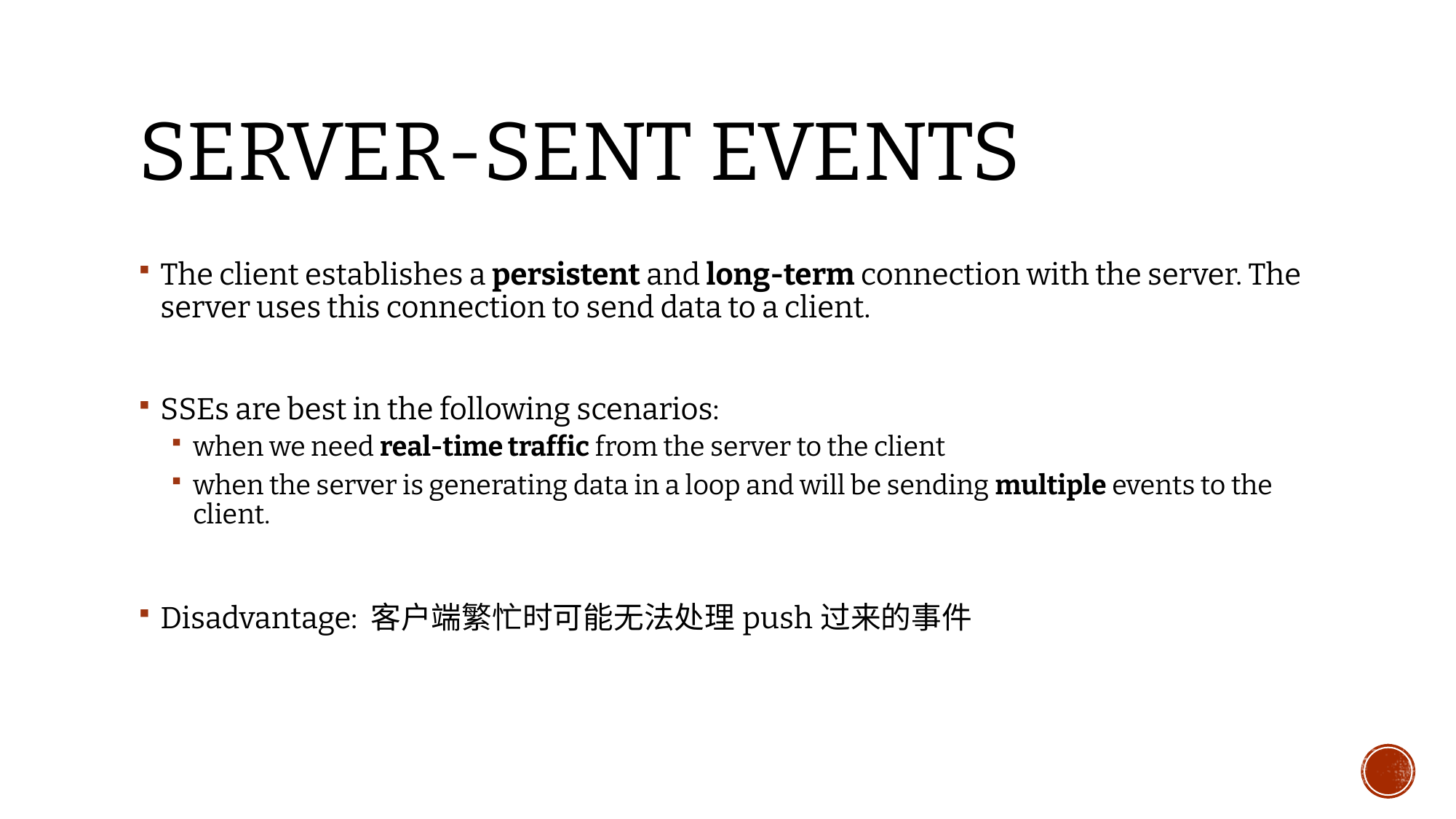

# Server-Sent Events
The client establishes a persistent and long-term connection with the server. The server uses this connection to send data to a client.

SSEs are best in the following scenarios:
when we need real-time traffic from the server to the client
when the server is generating data in a loop and will be sending multiple events to the client.

Disadvantage: 客户端繁忙时可能无法处理push过来的事件